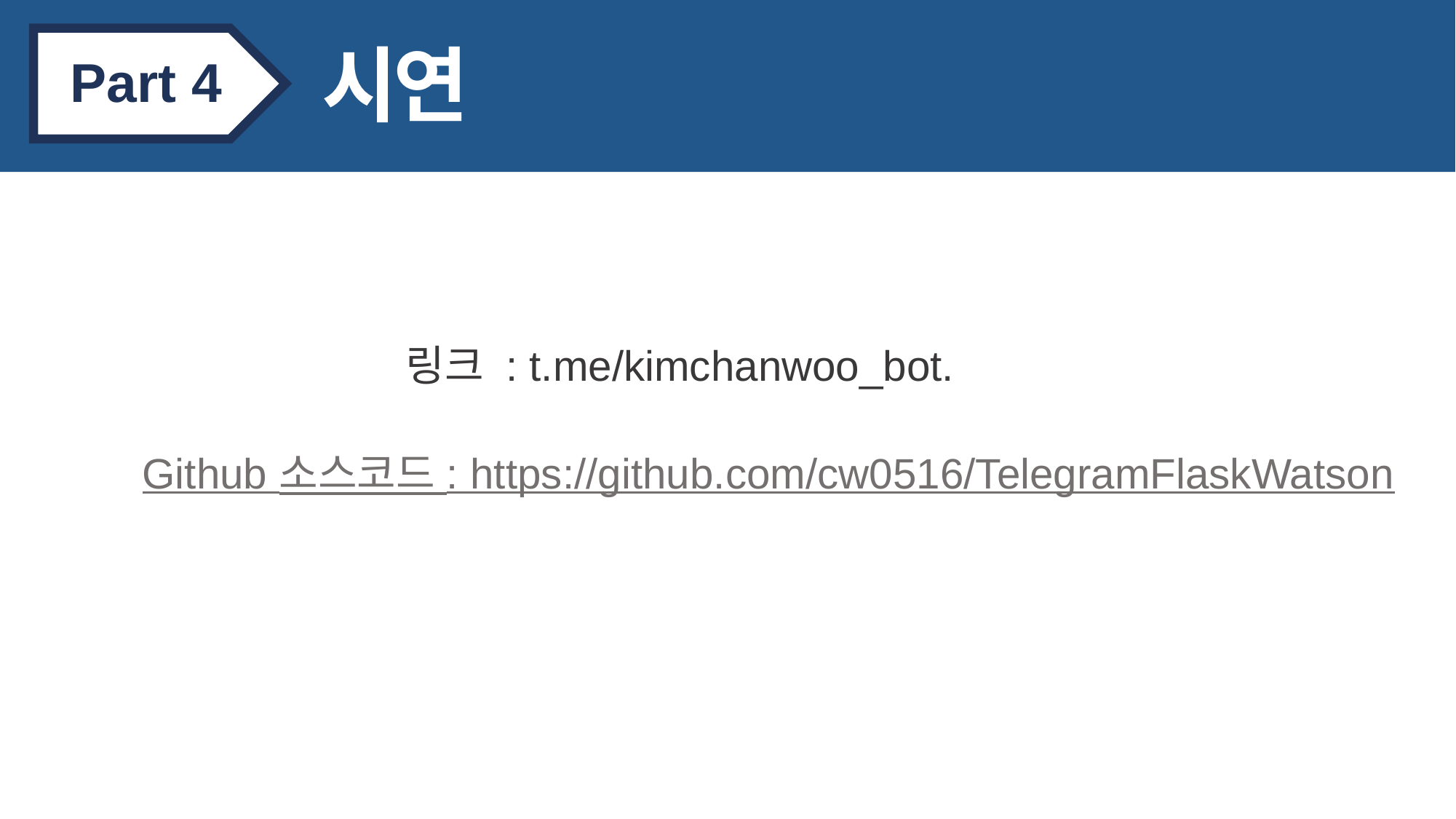

시연
Part 4
링크 : t.me/kimchanwoo_bot.
Github 소스코드 : https://github.com/cw0516/TelegramFlaskWatson